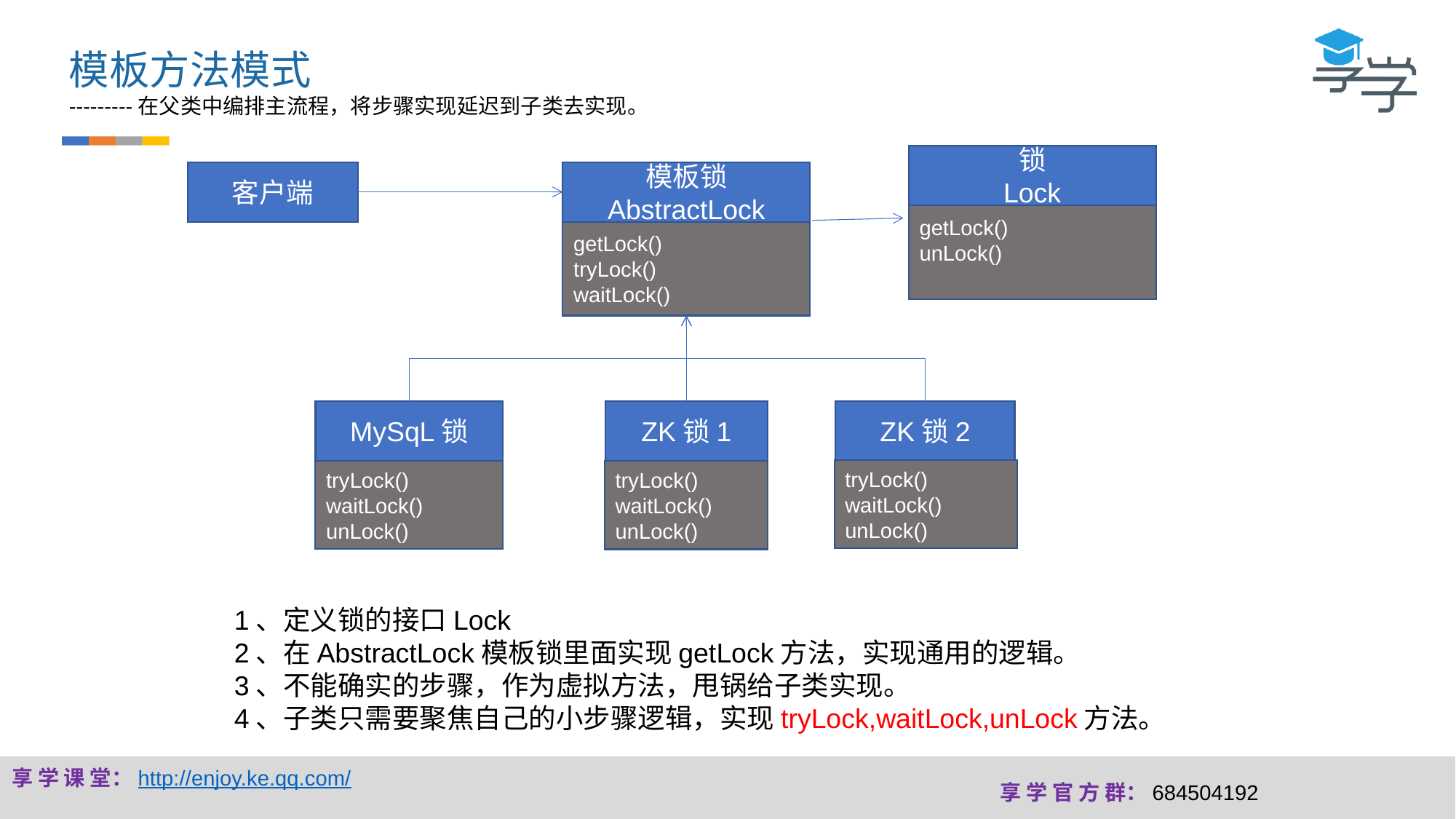

模板方法模式
---------在父类中编排主流程，将步骤实现延迟到子类去实现。

锁
Lock
客户端
模板锁
AbstractLock
getLock()
unLock()

getLock()
tryLock()
waitLock()

MySqL锁
ZK锁1
ZK锁2
tryLock()
waitLock()
unLock()
tryLock()
waitLock()
unLock()
tryLock()
waitLock()
unLock()
1、定义锁的接口Lock
2、在AbstractLock模板锁里面实现getLock方法，实现通用的逻辑。
3、不能确实的步骤，作为虚拟方法，甩锅给子类实现。
4、子类只需要聚焦自己的小步骤逻辑，实现tryLock,waitLock,unLock方法。